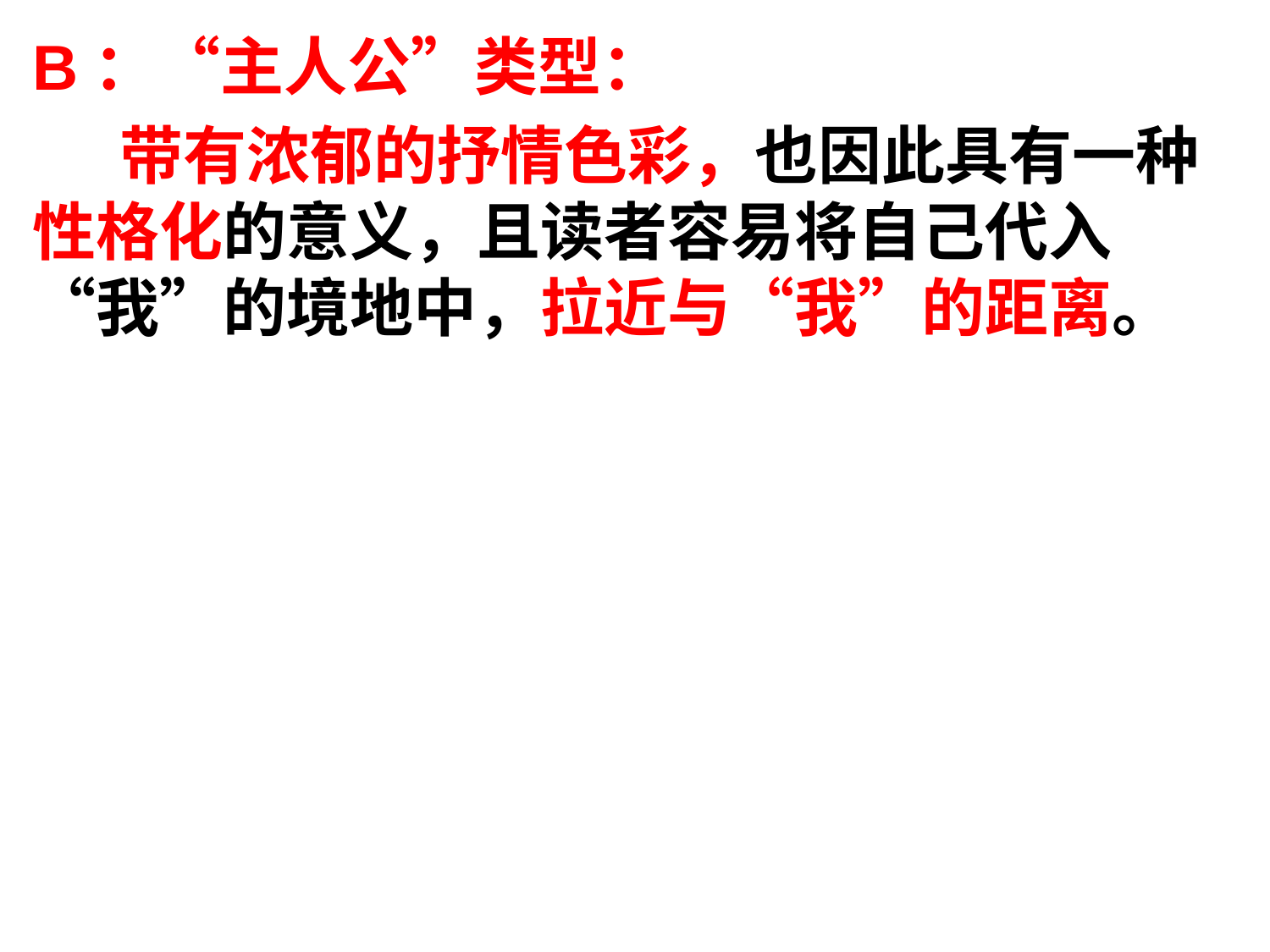

B：“主人公”类型：
     带有浓郁的抒情色彩，也因此具有一种性格化的意义，且读者容易将自己代入“我”的境地中，拉近与“我”的距离。